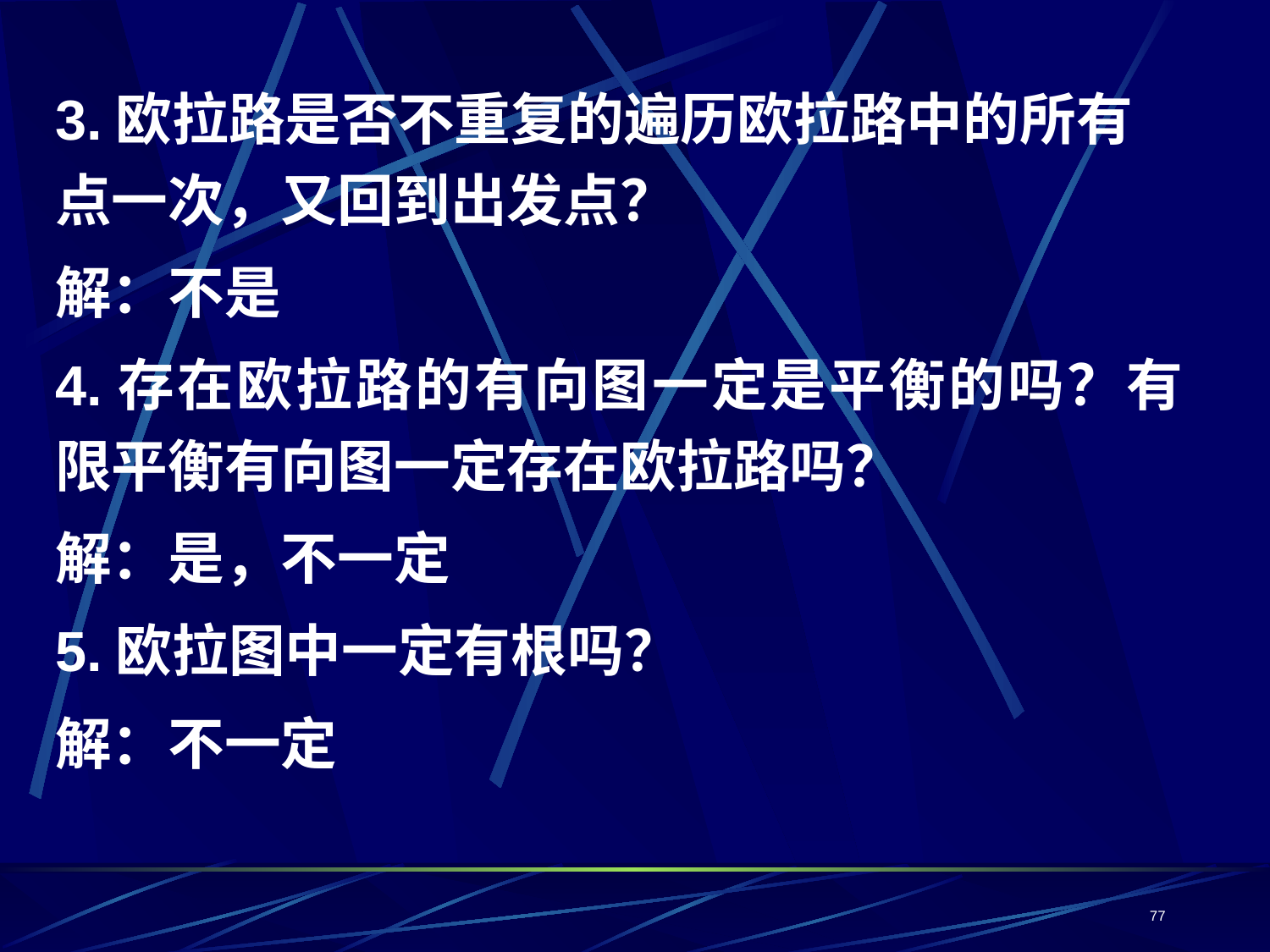

3.欧拉路是否不重复的遍历欧拉路中的所有点一次，又回到出发点？
解：不是
4.存在欧拉路的有向图一定是平衡的吗？有限平衡有向图一定存在欧拉路吗？
解：是，不一定
5.欧拉图中一定有根吗？
解：不一定

77